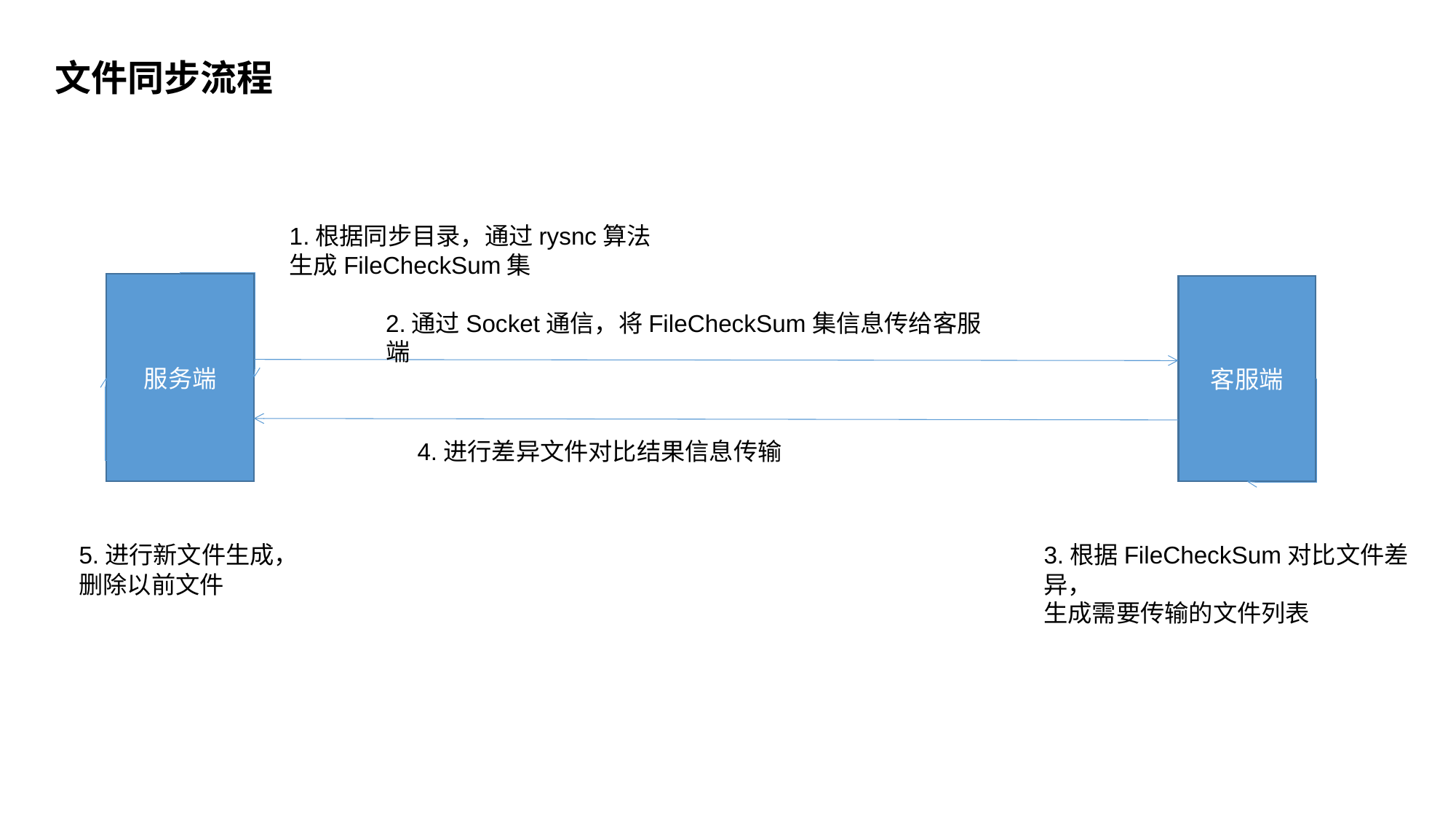

文件同步流程
1.根据同步目录，通过rysnc算法
生成FileCheckSum集
服务端
客服端
2.通过Socket通信，将FileCheckSum集信息传给客服端
4.进行差异文件对比结果信息传输
5.进行新文件生成，删除以前文件
3.根据FileCheckSum对比文件差异，
生成需要传输的文件列表